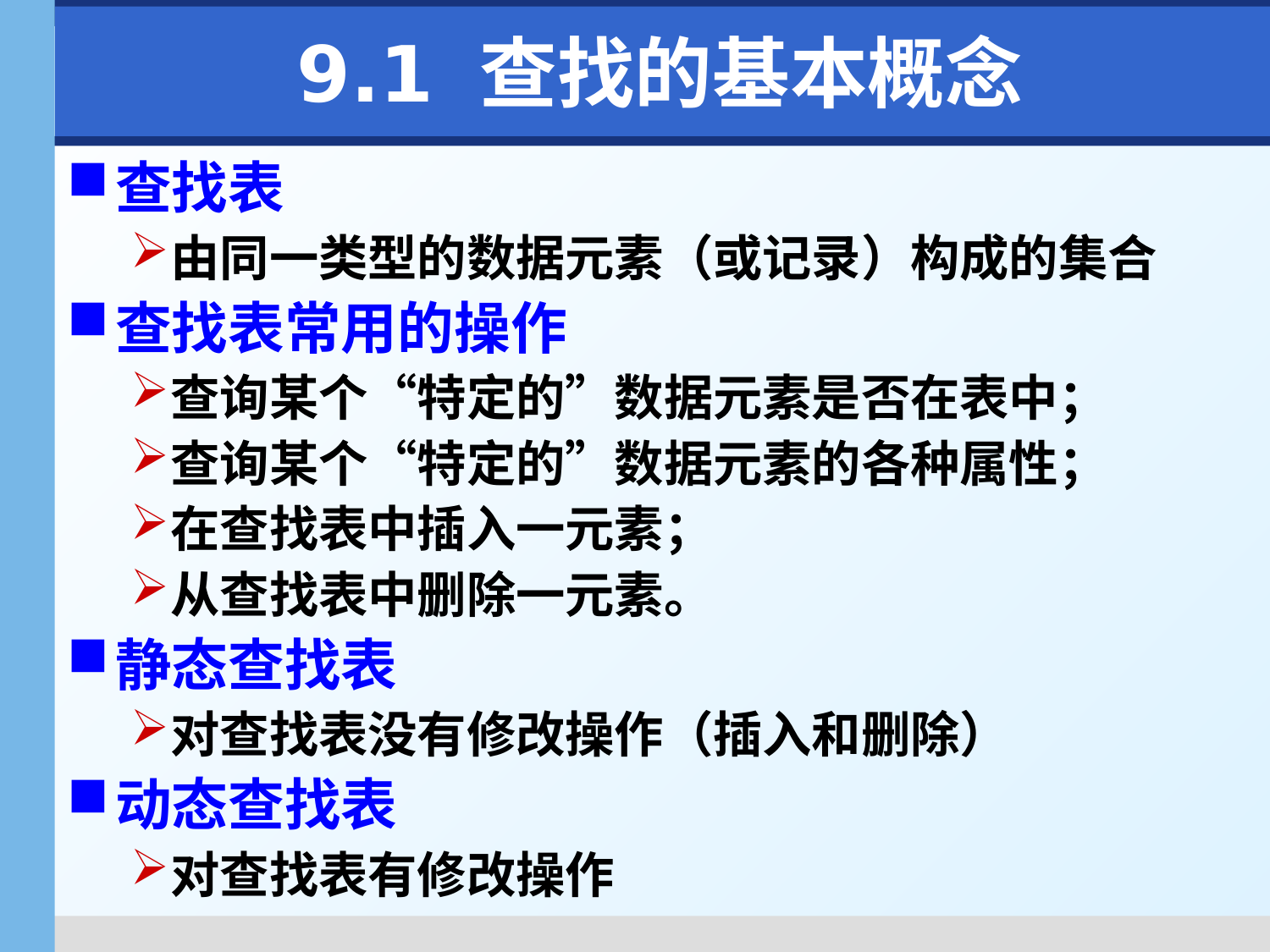

# 9.1 查找的基本概念
查找表
由同一类型的数据元素（或记录）构成的集合
查找表常用的操作
查询某个“特定的”数据元素是否在表中；
查询某个“特定的”数据元素的各种属性；
在查找表中插入一元素；
从查找表中删除一元素。
静态查找表
对查找表没有修改操作（插入和删除）
动态查找表
对查找表有修改操作